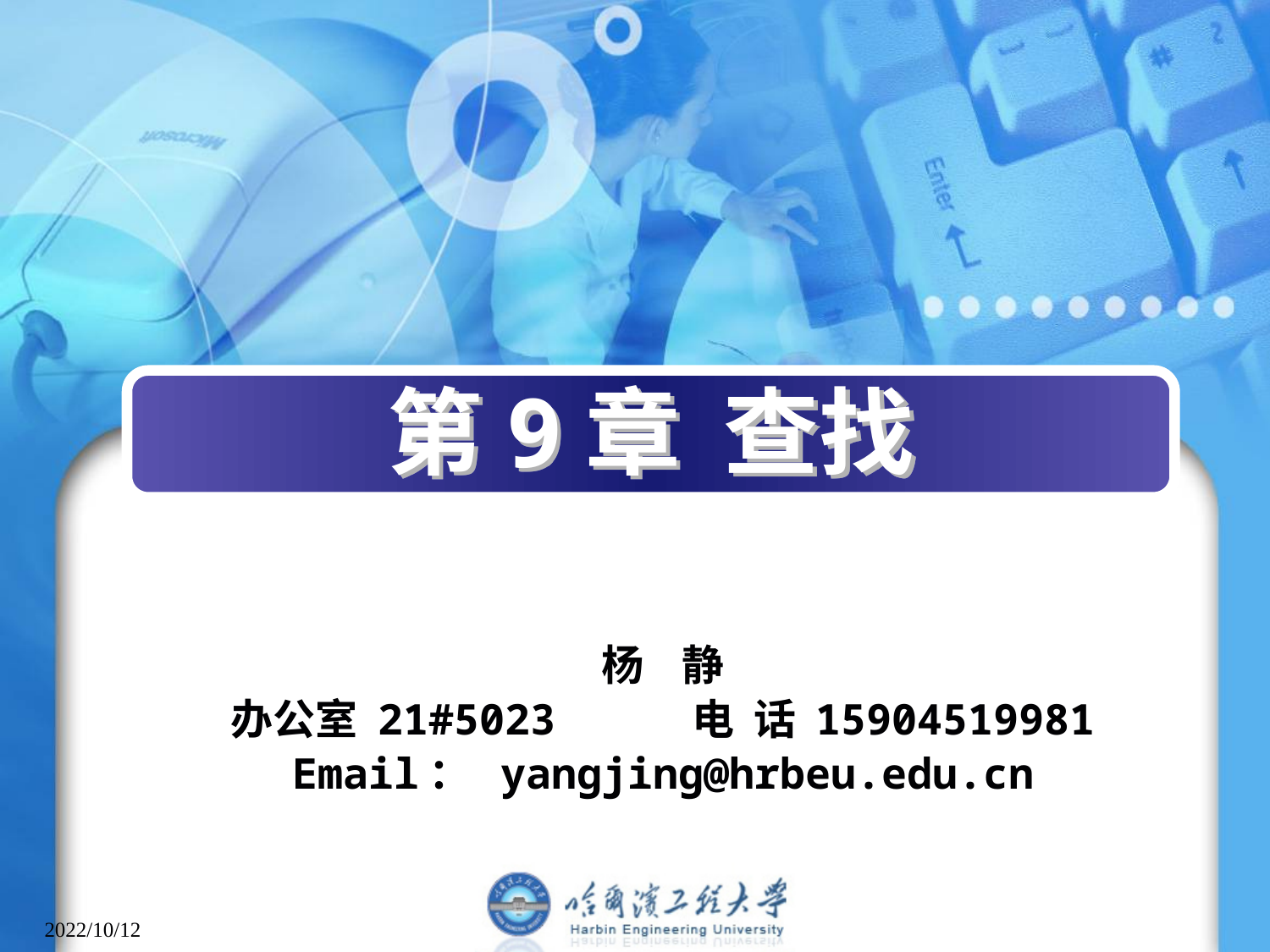

# 第9章  查找
杨    静
办公室 21#5023     电  话 15904519981
Email：  yangjing@hrbeu.edu.cn
2022/10/12